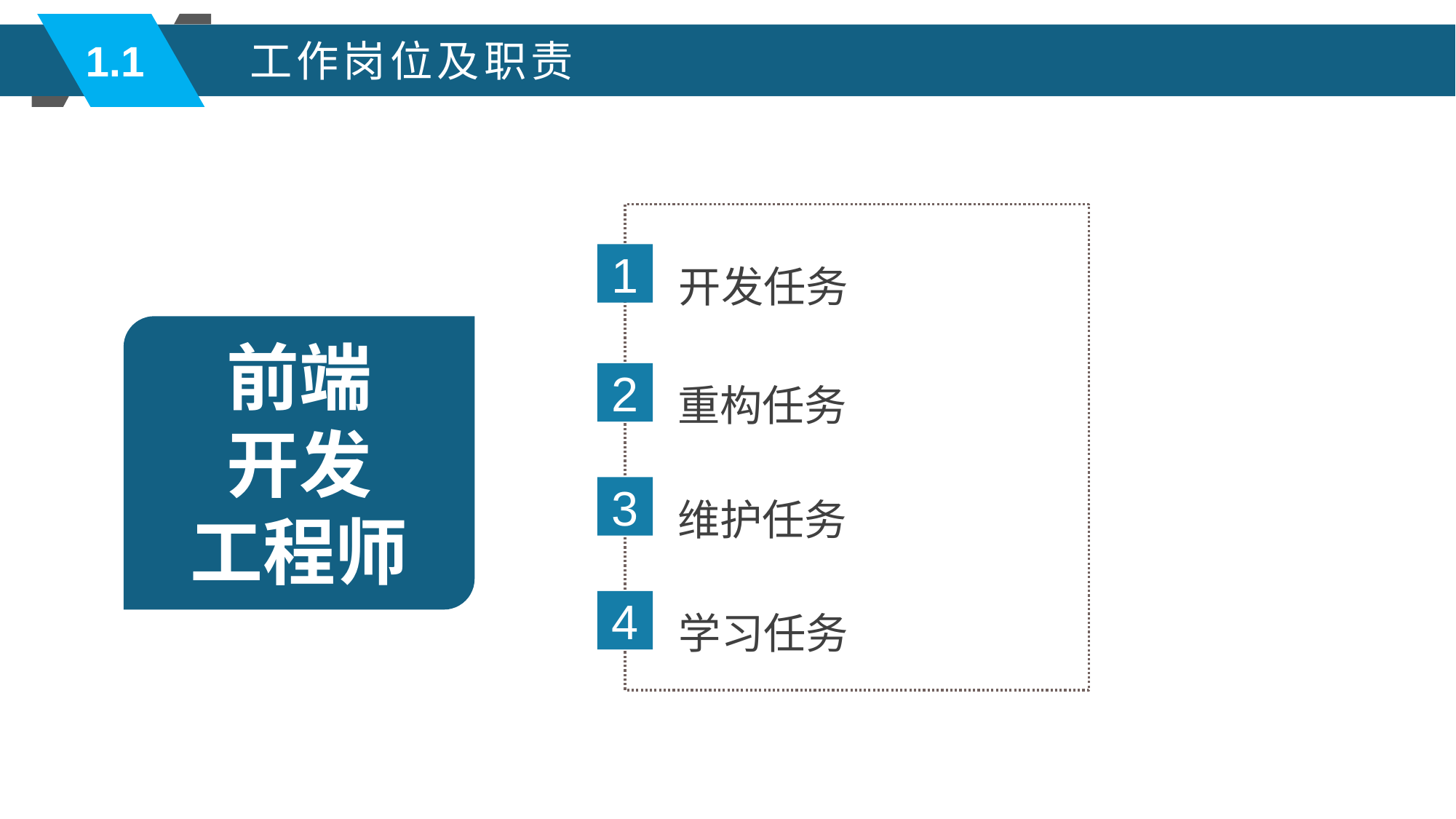

1.1
工作岗位及职责

开发任务
1
前端
开发
工程师
重构任务
2
维护任务
3
学习任务
4